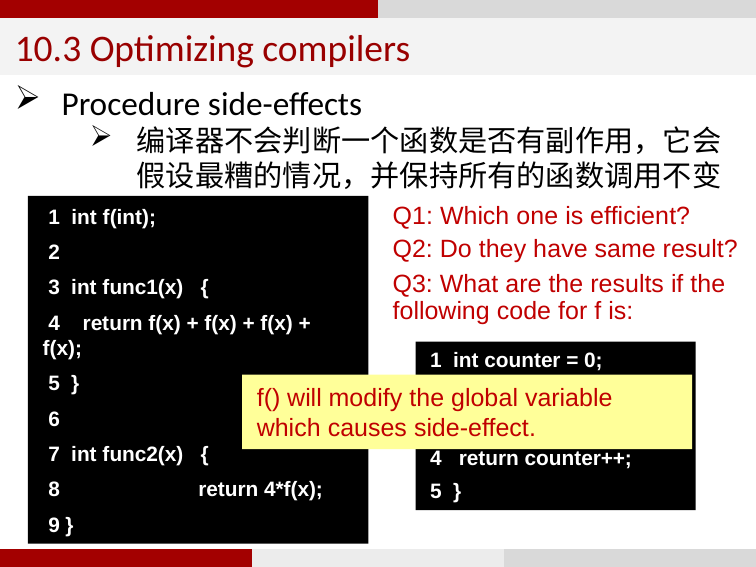

10.3 Optimizing compilers
Procedure side-effects
编译器不会判断一个函数是否有副作用，它会假设最糟的情况，并保持所有的函数调用不变

 1  int f(int);
 2
 3  int func1(x)   {
 4    return f(x) + f(x) + f(x) + f(x);
 5  }
 6
 7  int func2(x)   {
 8 	 return 4*f(x);
 9 }
Q1: Which one is efficient?
Q2: Do they have same result?
Q3: What are the results if the following code for f is:
1  int counter = 0;
2
3  int f(int x)   {
4   return counter++;
5  }
f() will modify the global variable which causes side-effect.

19